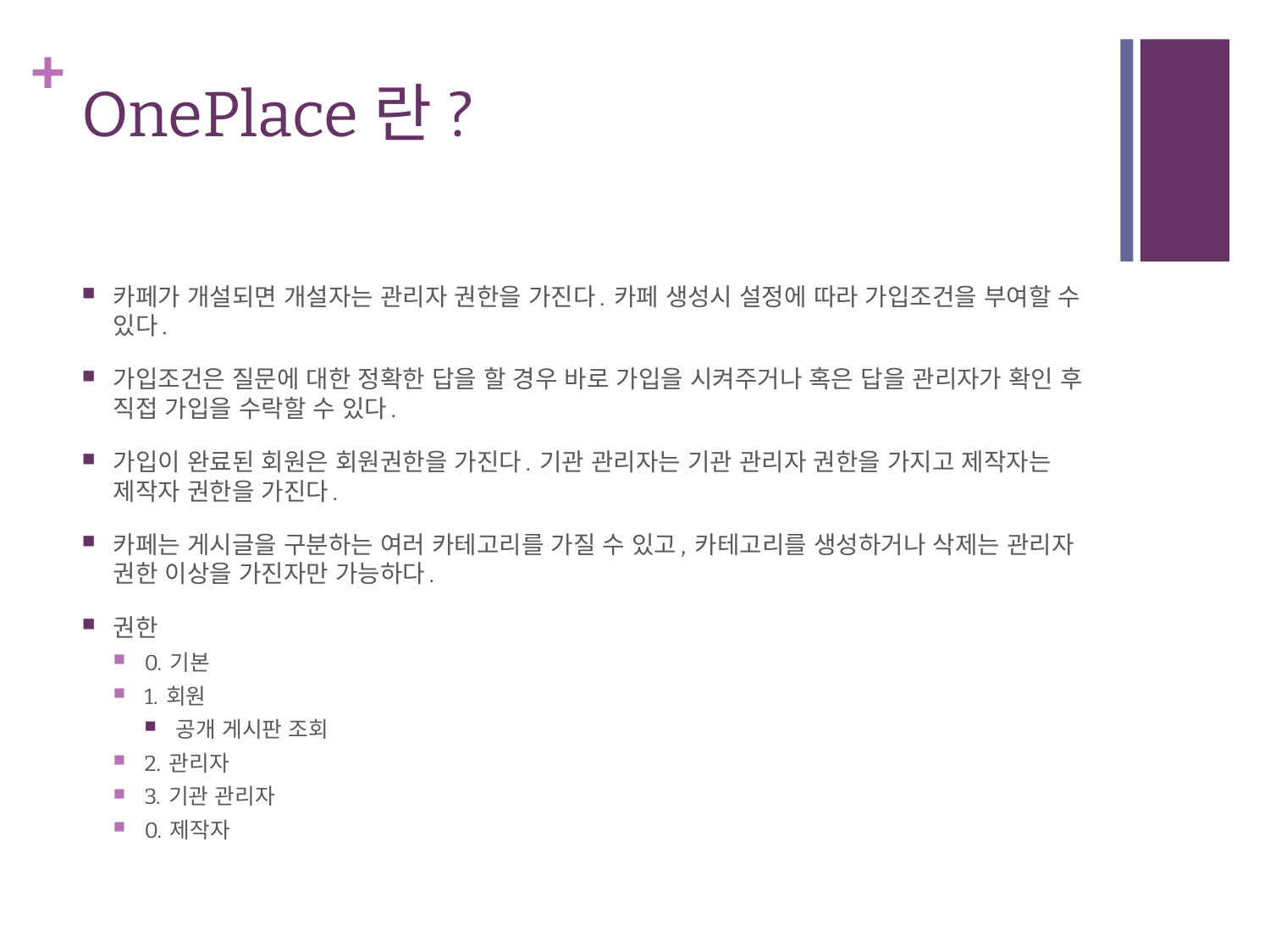

# OnePlace란?
카페가 개설되면 개설자는 관리자 권한을 가진다. 카페 생성시 설정에 따라 가입조건을 부여할 수 있다.
가입조건은 질문에 대한 정확한 답을 할 경우 바로 가입을 시켜주거나 혹은 답을 관리자가 확인 후 직접 가입을 수락할 수 있다.
가입이 완료된 회원은 회원권한을 가진다. 기관 관리자는 기관 관리자 권한을 가지고 제작자는 제작자 권한을 가진다.
카페는 게시글을 구분하는 여러 카테고리를 가질 수 있고, 카테고리를 생성하거나 삭제는 관리자 권한 이상을 가진자만 가능하다.
권한
0. 기본
1. 회원
공개 게시판 조회
2. 관리자
3. 기관 관리자
0. 제작자